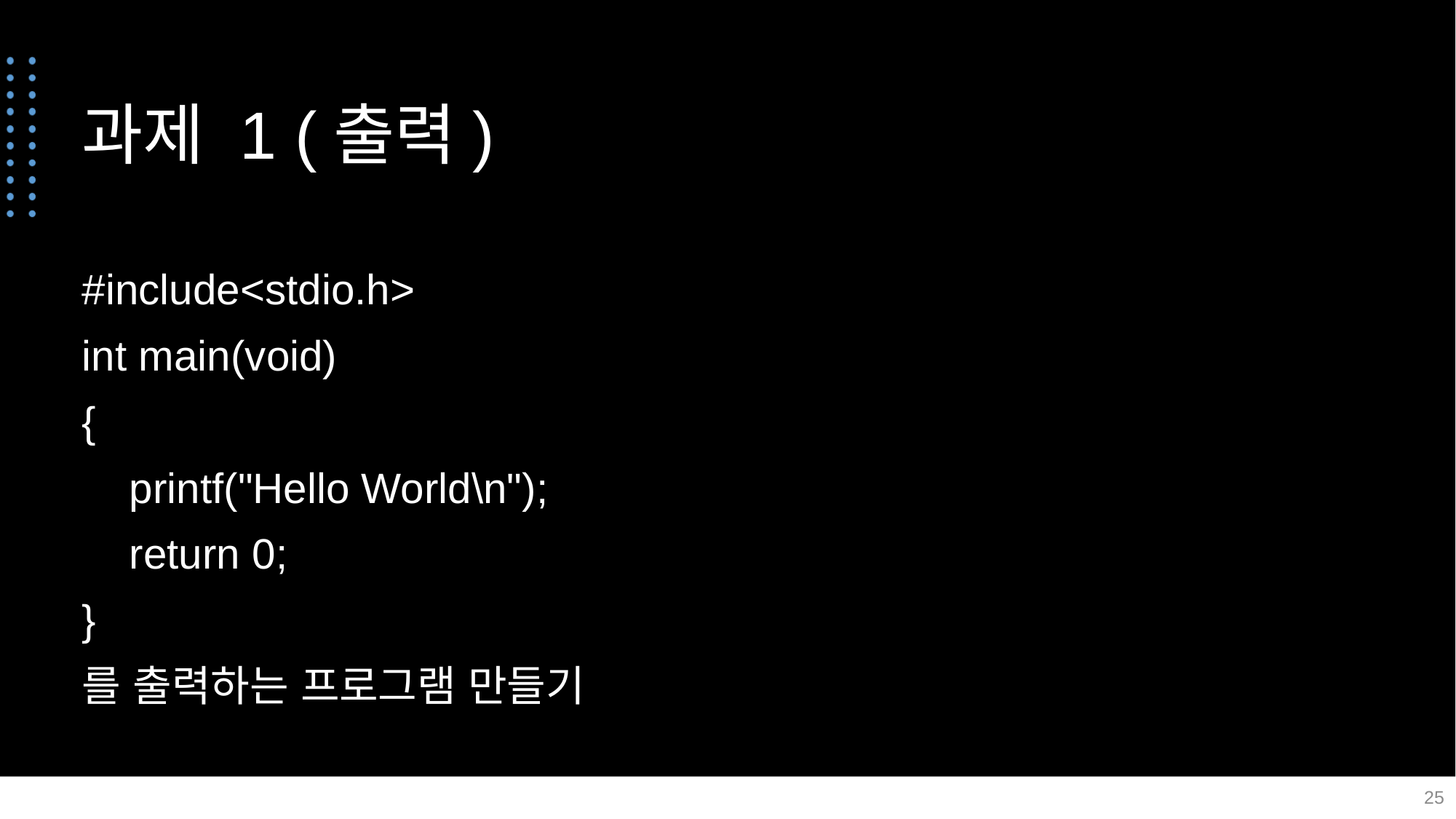

# 과제 1 (출력)
#include<stdio.h>
int main(void)
{
    printf("Hello World\n");
    return 0;
}
를 출력하는 프로그램 만들기
25